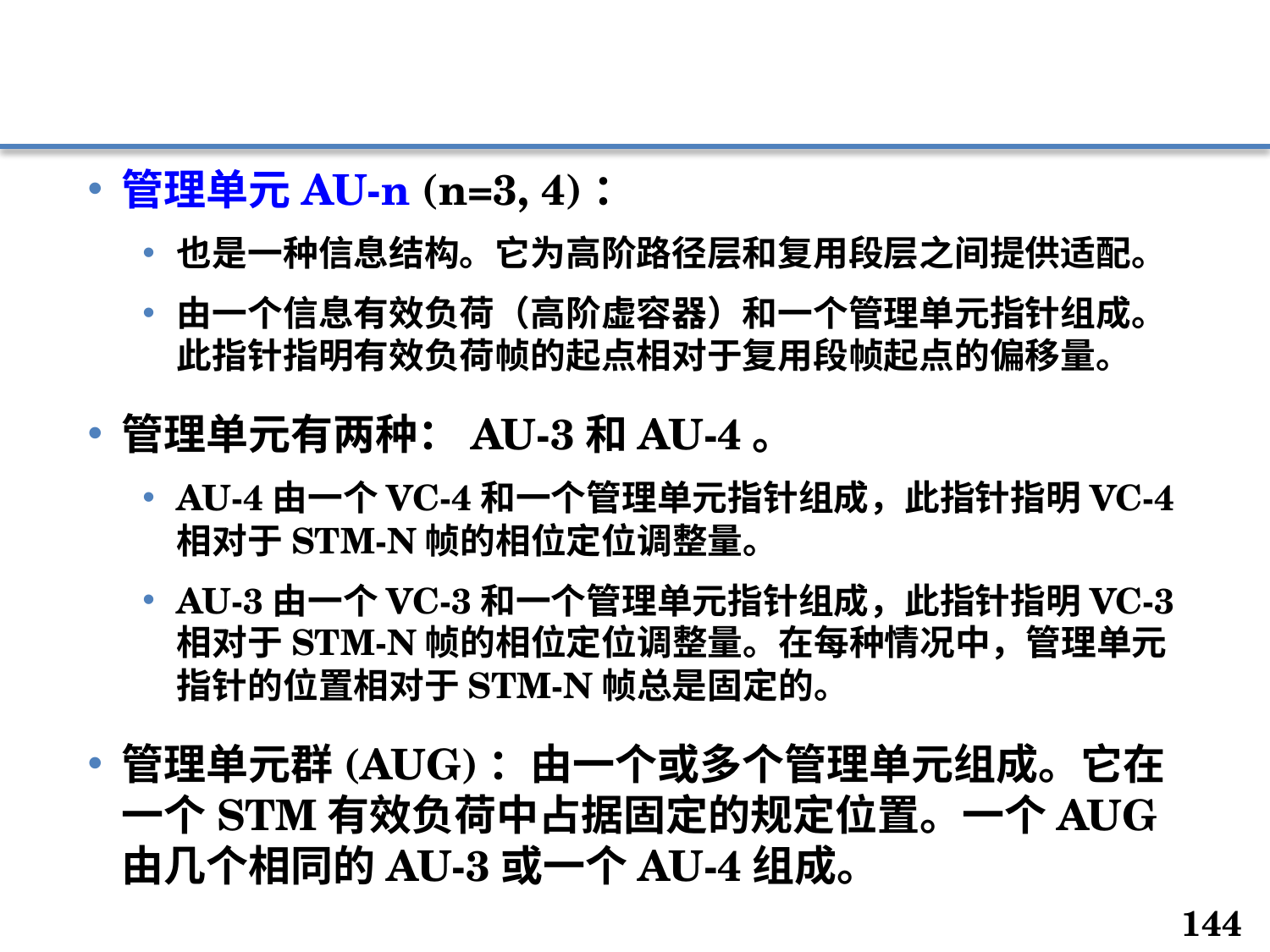

#
管理单元AU-n (n=3, 4)：
也是一种信息结构。它为高阶路径层和复用段层之间提供适配。
由一个信息有效负荷（高阶虚容器）和一个管理单元指针组成。此指针指明有效负荷帧的起点相对于复用段帧起点的偏移量。
管理单元有两种：AU-3和AU-4。
AU-4由一个VC-4和一个管理单元指针组成，此指针指明VC-4相对于STM-N帧的相位定位调整量。
AU-3由一个VC-3和一个管理单元指针组成，此指针指明VC-3相对于STM-N帧的相位定位调整量。在每种情况中，管理单元指针的位置相对于STM-N帧总是固定的。
管理单元群(AUG)：由一个或多个管理单元组成。它在一个STM有效负荷中占据固定的规定位置。一个AUG由几个相同的AU-3或一个AU-4组成。
144